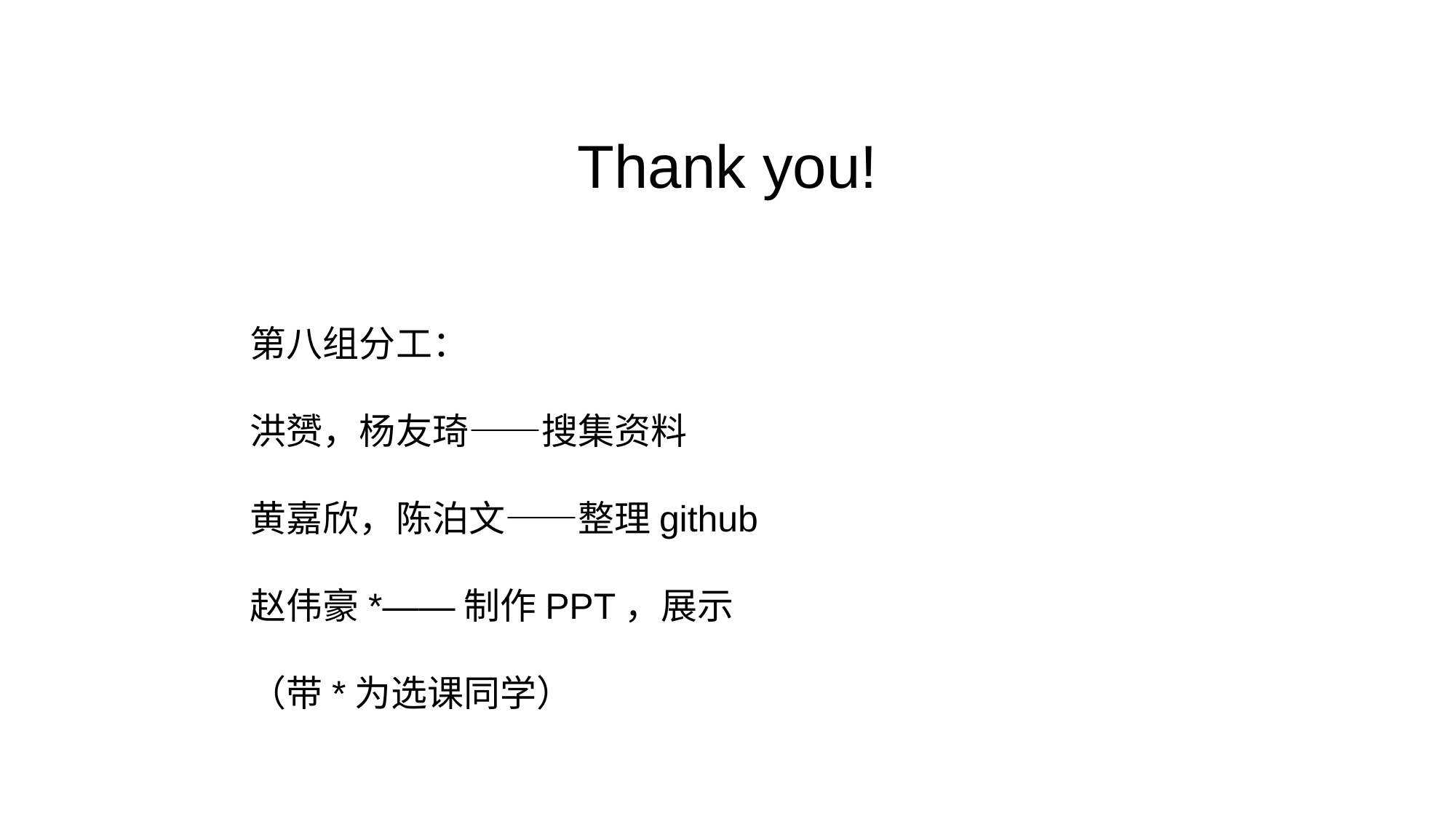

Thank you!
第八组分工：

洪赟，杨友琦——搜集资料

黄嘉欣，陈泊文——整理github

赵伟豪*——制作PPT，展示

（带*为选课同学）